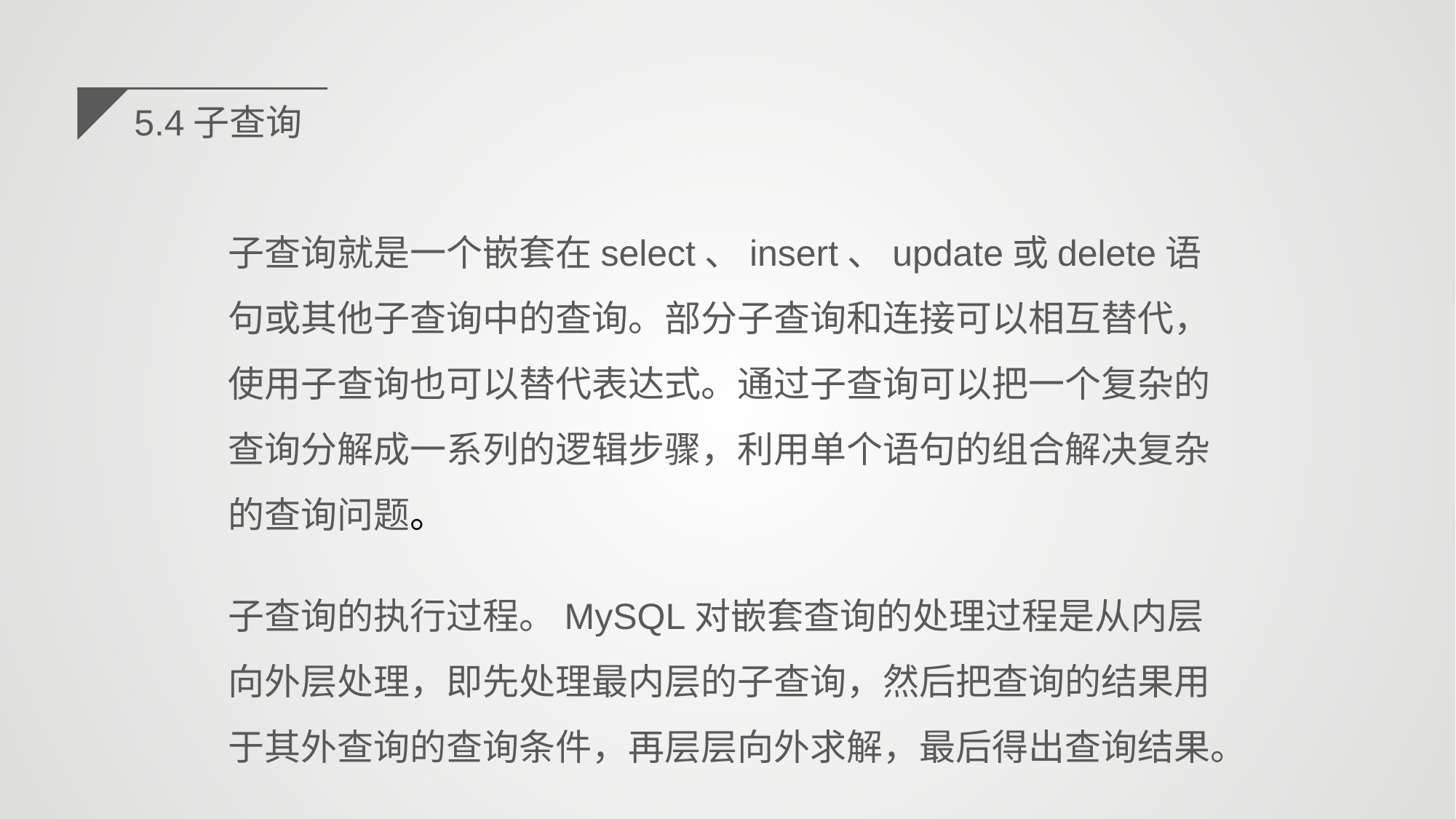

5.4子查询

子查询就是一个嵌套在select、insert、update或delete语句或其他子查询中的查询。部分子查询和连接可以相互替代，使用子查询也可以替代表达式。通过子查询可以把一个复杂的查询分解成一系列的逻辑步骤，利用单个语句的组合解决复杂的查询问题。
子查询的执行过程。MySQL对嵌套查询的处理过程是从内层向外层处理，即先处理最内层的子查询，然后把查询的结果用于其外查询的查询条件，再层层向外求解，最后得出查询结果。